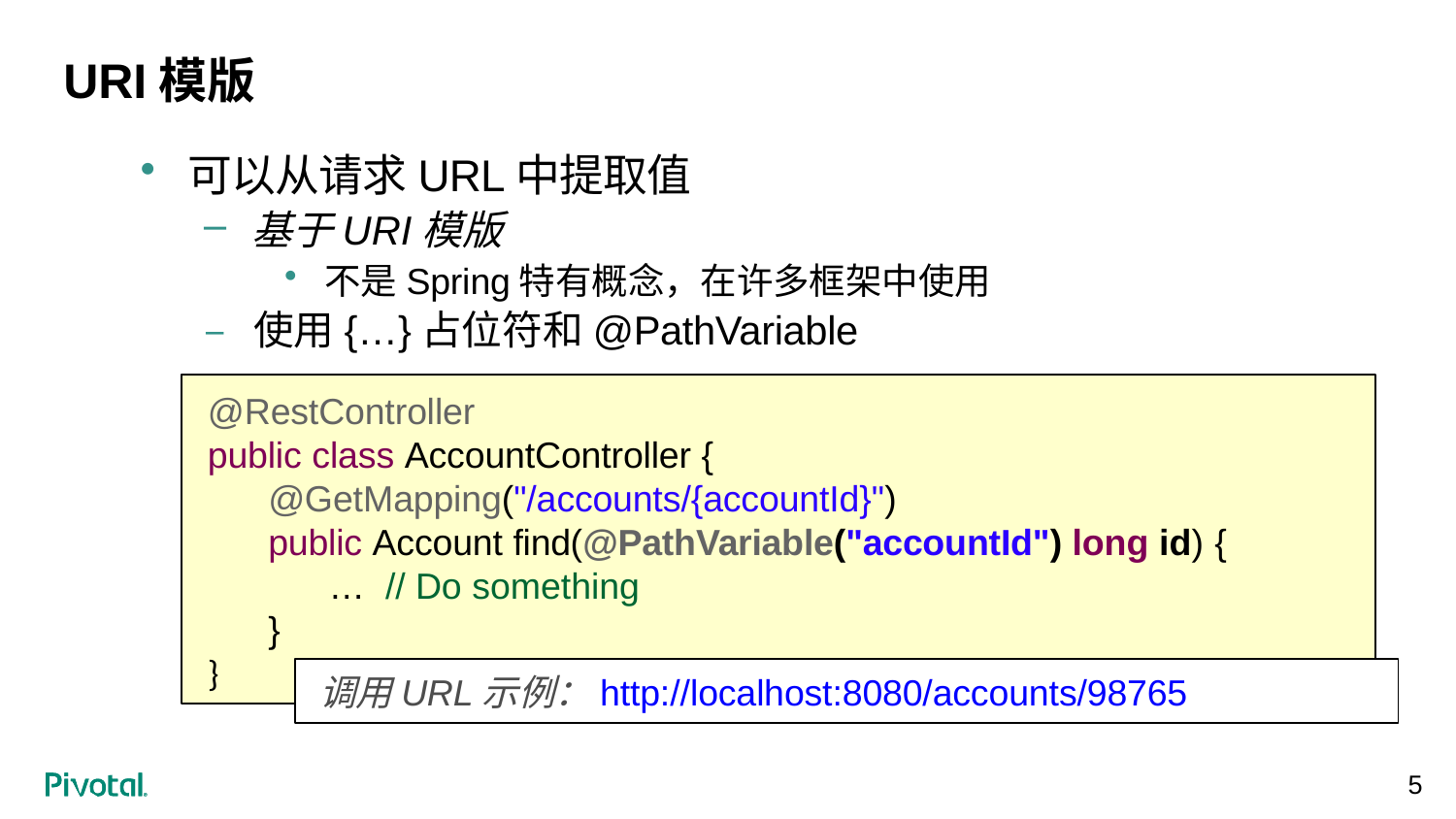

URI模版
可以从请求URL中提取值
基于URI模版
不是Spring特有概念，在许多框架中使用
–  使用{…}占位符和@PathVariable

@RestController
public class AccountController {
      @GetMapping("/accounts/{accountId}")
      public Account find(@PathVariable("accountId") long id) {
            …  // Do something
      }
}

调用URL示例：http://localhost:8080/accounts/98765
5